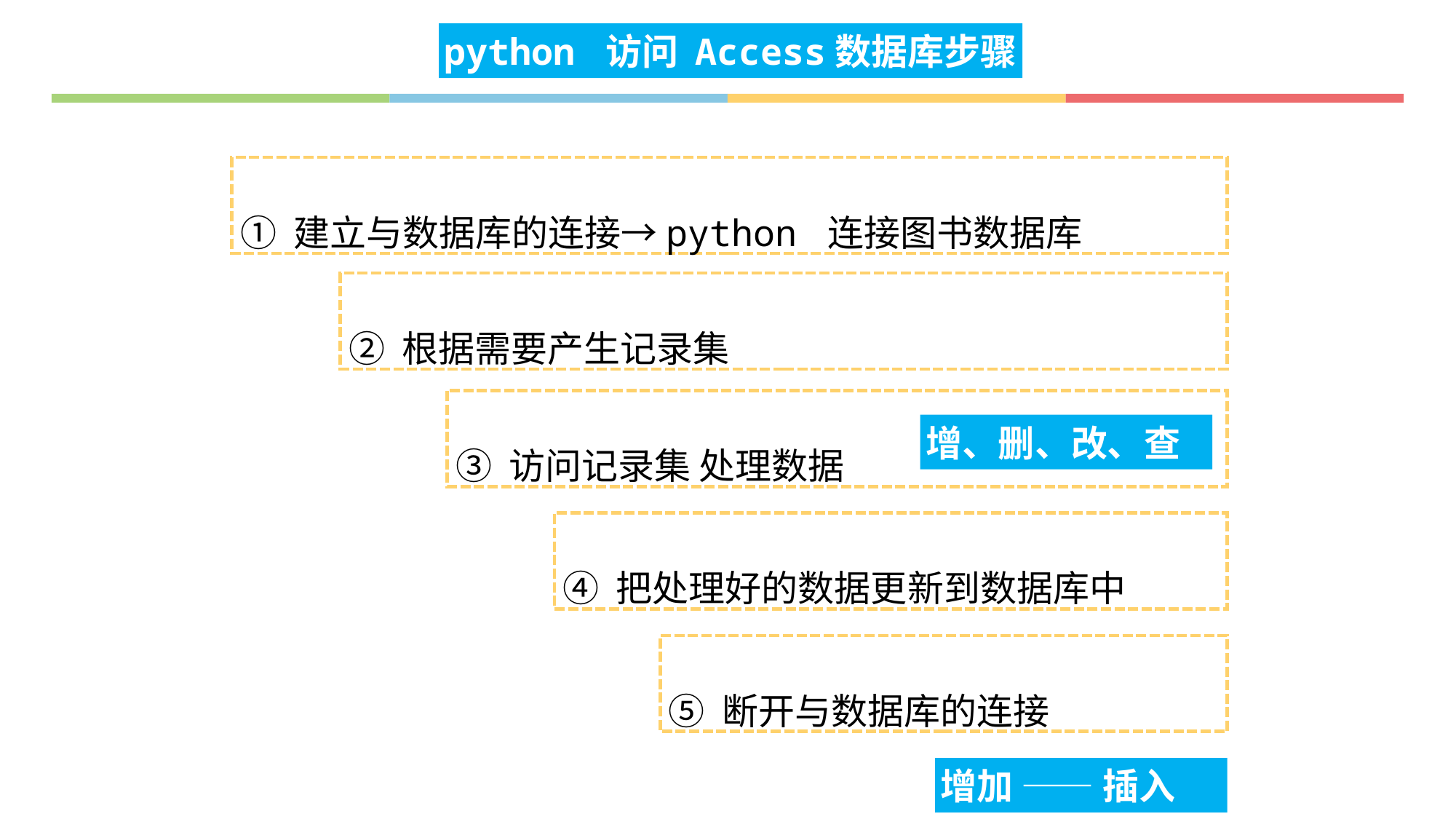

python 访问 Access数据库步骤
① 建立与数据库的连接→python 连接图书数据库
② 根据需要产生记录集
③ 访问记录集 处理数据
增、删、改、查
④ 把处理好的数据更新到数据库中
⑤ 断开与数据库的连接
增加 —— 插入